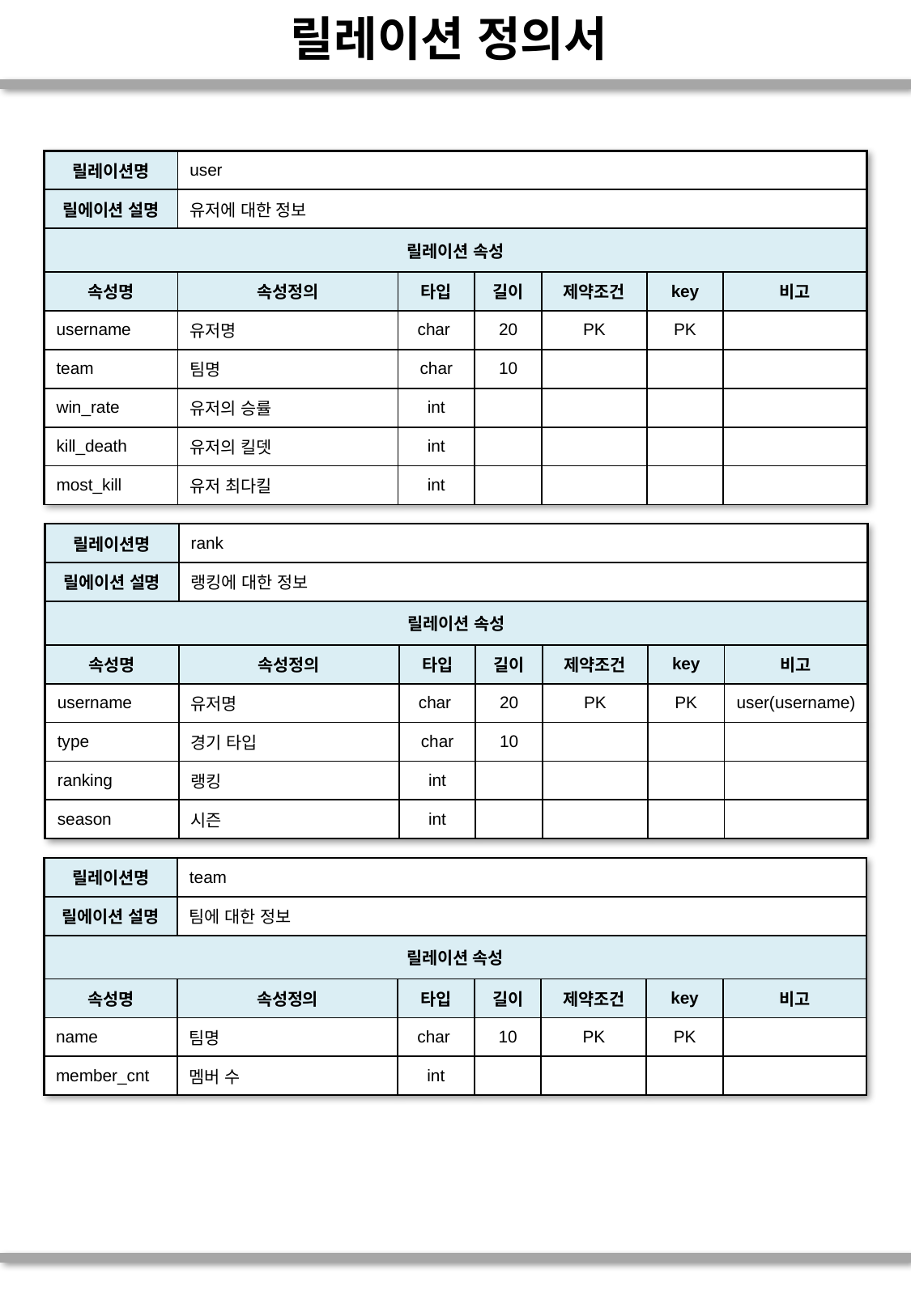

# 릴레이션 정의서
| 릴레이션명 | user |  |  |  |  |  |
| --- | --- | --- | --- | --- | --- | --- |
| 릴에이션 설명 | 유저에 대한 정보 |  |  |  |  |  |
| 릴레이션 속성 |  |  |  |  |  |  |
| 속성명 | 속성정의 | 타입 | 길이 | 제약조건 | key | 비고 |
| username | 유저명 | char | 20 | PK | PK |  |
| team | 팀명 | char | 10 |  |  |  |
| win\_rate | 유저의 승률 | int |  |  |  |  |
| kill\_death | 유저의 킬뎃 | int |  |  |  |  |
| most\_kill | 유저 최다킬 | int |  |  |  |  |
| 릴레이션명 | rank |  |  |  |  |  |
| --- | --- | --- | --- | --- | --- | --- |
| 릴에이션 설명 | 랭킹에 대한 정보 |  |  |  |  |  |
| 릴레이션 속성 |  |  |  |  |  |  |
| 속성명 | 속성정의 | 타입 | 길이 | 제약조건 | key | 비고 |
| username | 유저명 | char | 20 | PK | PK | user(username) |
| type | 경기 타입 | char | 10 |  |  |  |
| ranking | 랭킹 | int |  |  |  |  |
| season | 시즌 | int |  |  |  |  |
| 릴레이션명 | team |  |  |  |  |  |
| --- | --- | --- | --- | --- | --- | --- |
| 릴에이션 설명 | 팀에 대한 정보 |  |  |  |  |  |
| 릴레이션 속성 |  |  |  |  |  |  |
| 속성명 | 속성정의 | 타입 | 길이 | 제약조건 | key | 비고 |
| name | 팀명 | char | 10 | PK | PK |  |
| member\_cnt | 멤버 수 | int |  |  |  |  |